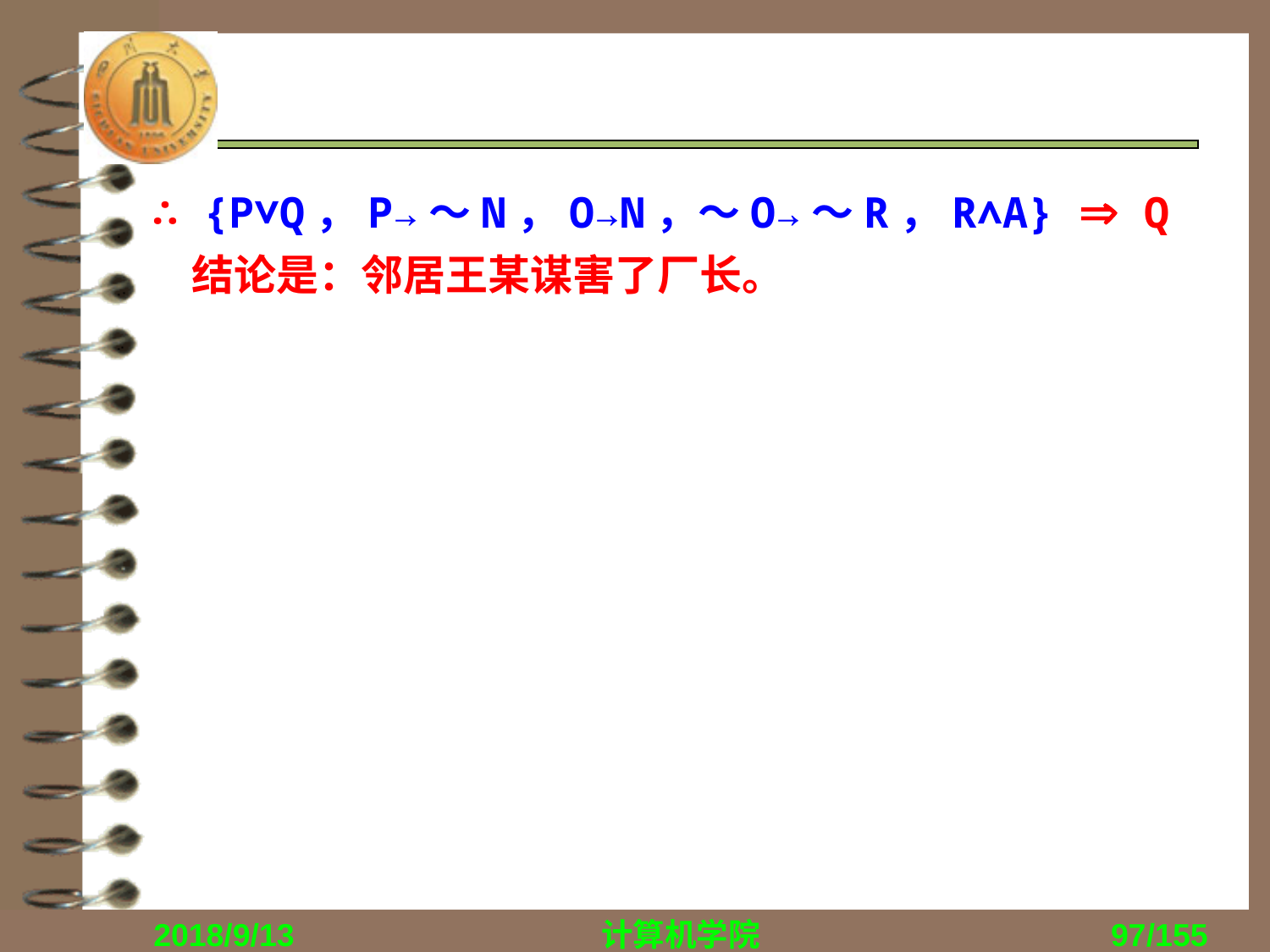

#
∴ {P∨Q，P→～N，O→N，～O→～R，R∧A} ⇒ Q
   结论是：邻居王某谋害了厂长。

2018/9/13
计算机学院
97/155